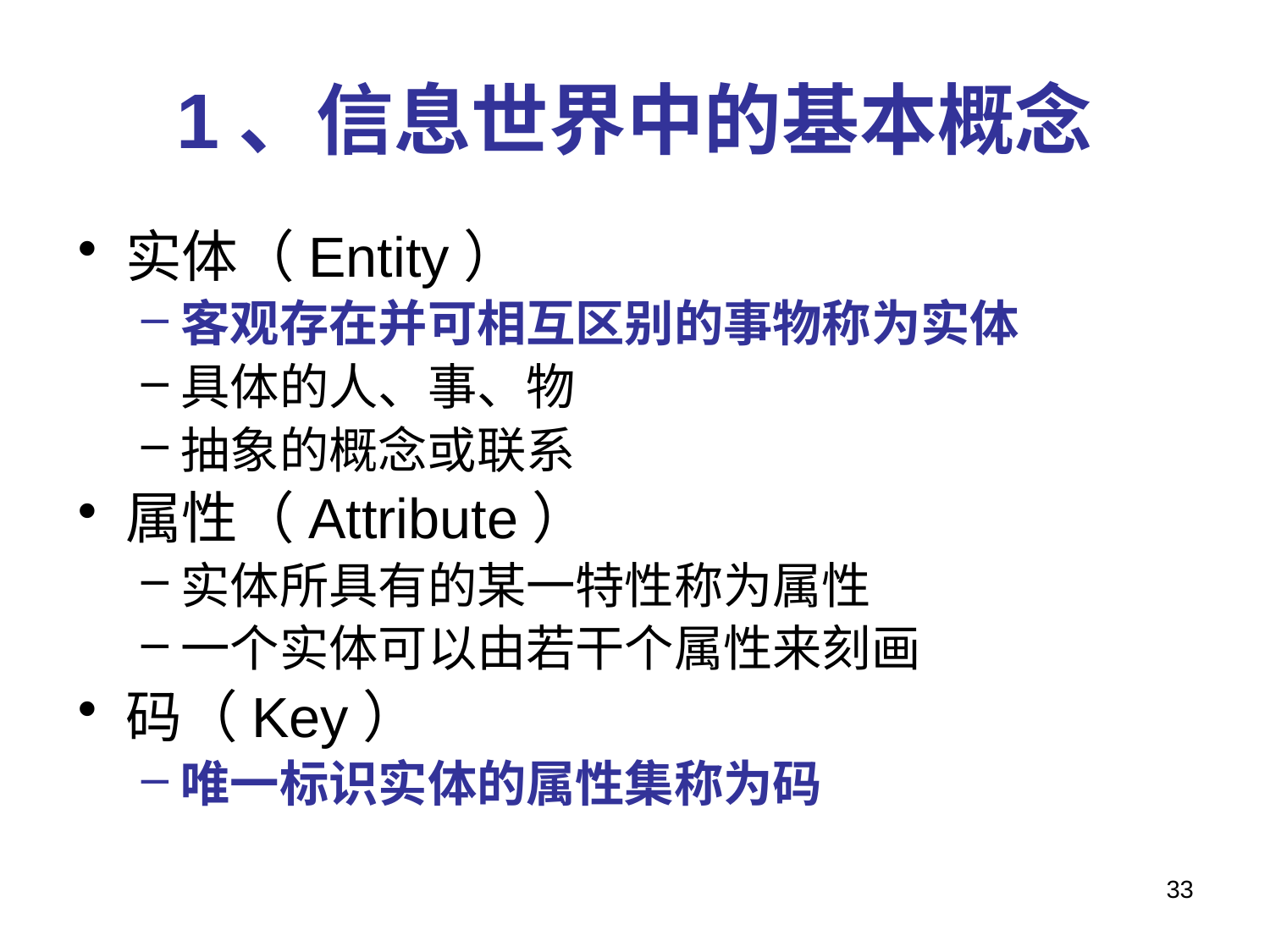

# 1、信息世界中的基本概念
实体（Entity）
客观存在并可相互区别的事物称为实体
具体的人、事、物
抽象的概念或联系
属性（Attribute）
实体所具有的某一特性称为属性
一个实体可以由若干个属性来刻画
码（Key）
唯一标识实体的属性集称为码
33